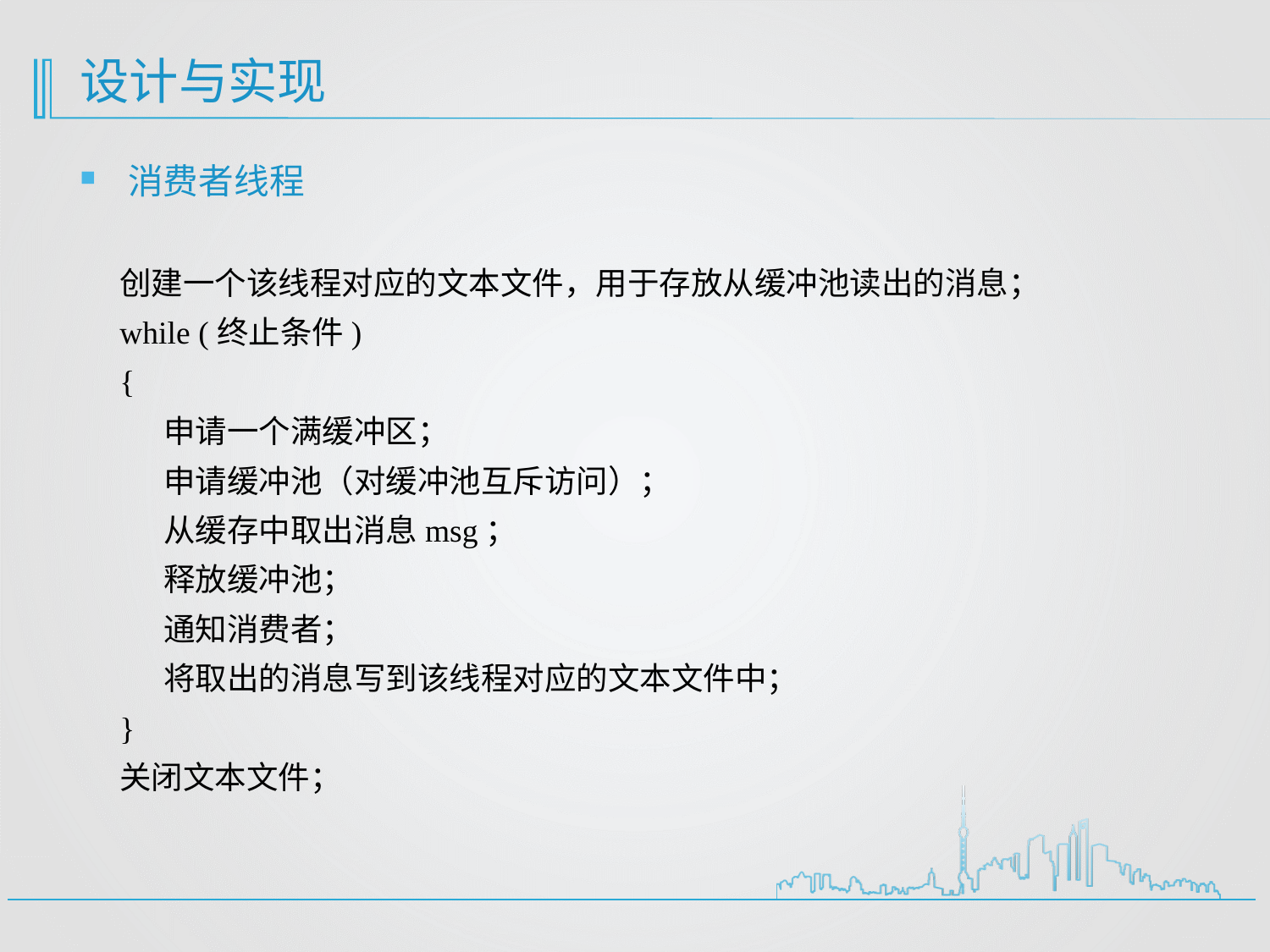

# 设计与实现
消费者线程

创建一个该线程对应的文本文件，用于存放从缓冲池读出的消息；
while (终止条件)
{
     申请一个满缓冲区；
     申请缓冲池（对缓冲池互斥访问）；
     从缓存中取出消息msg；
     释放缓冲池；
     通知消费者；
     将取出的消息写到该线程对应的文本文件中；
}
关闭文本文件；